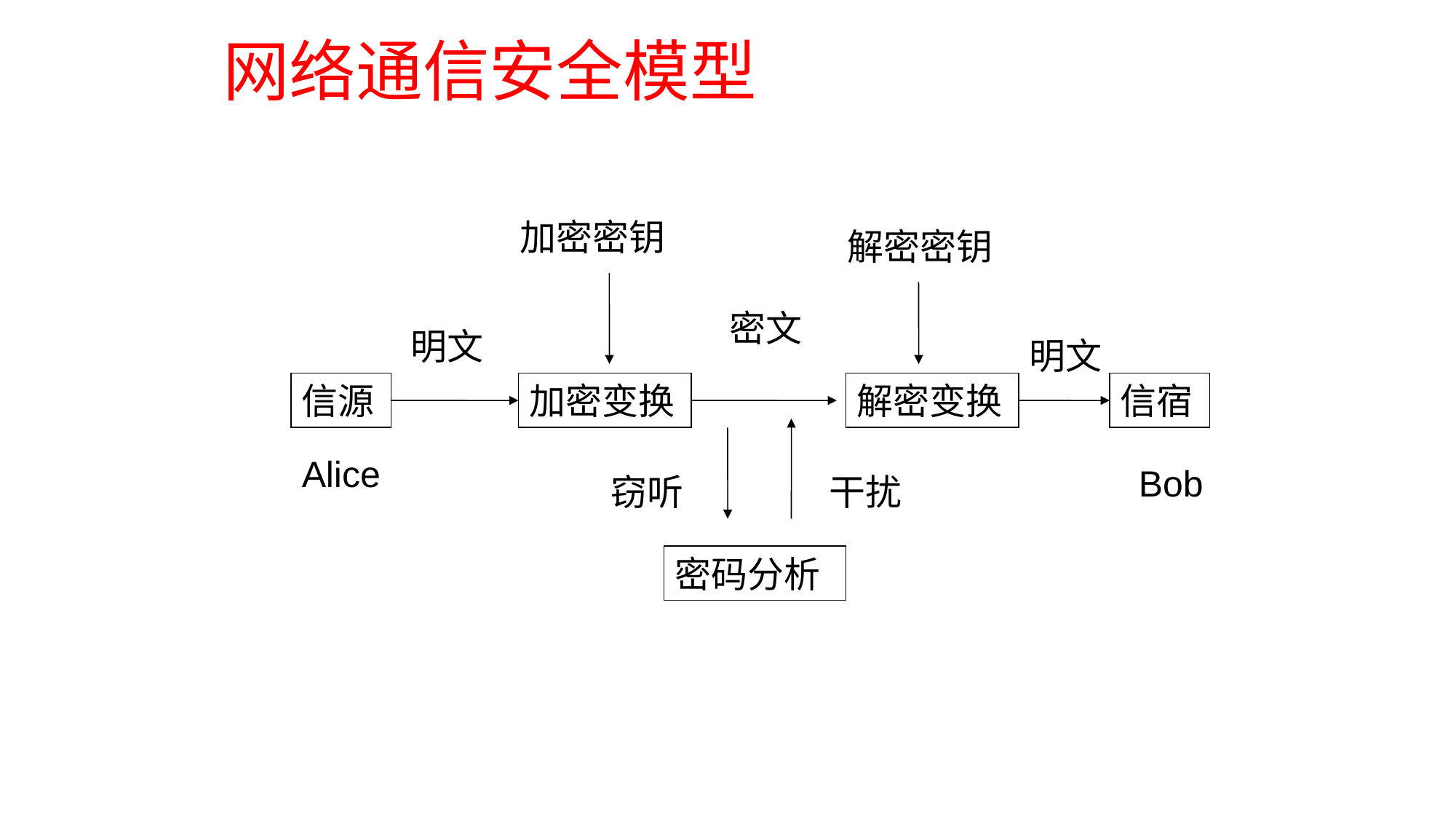

网络通信安全模型
加密密钥
解密密钥

密文
明文
明文
信源
加密变换
解密变换
信宿

Alice
Bob
窃听
干扰
密码分析